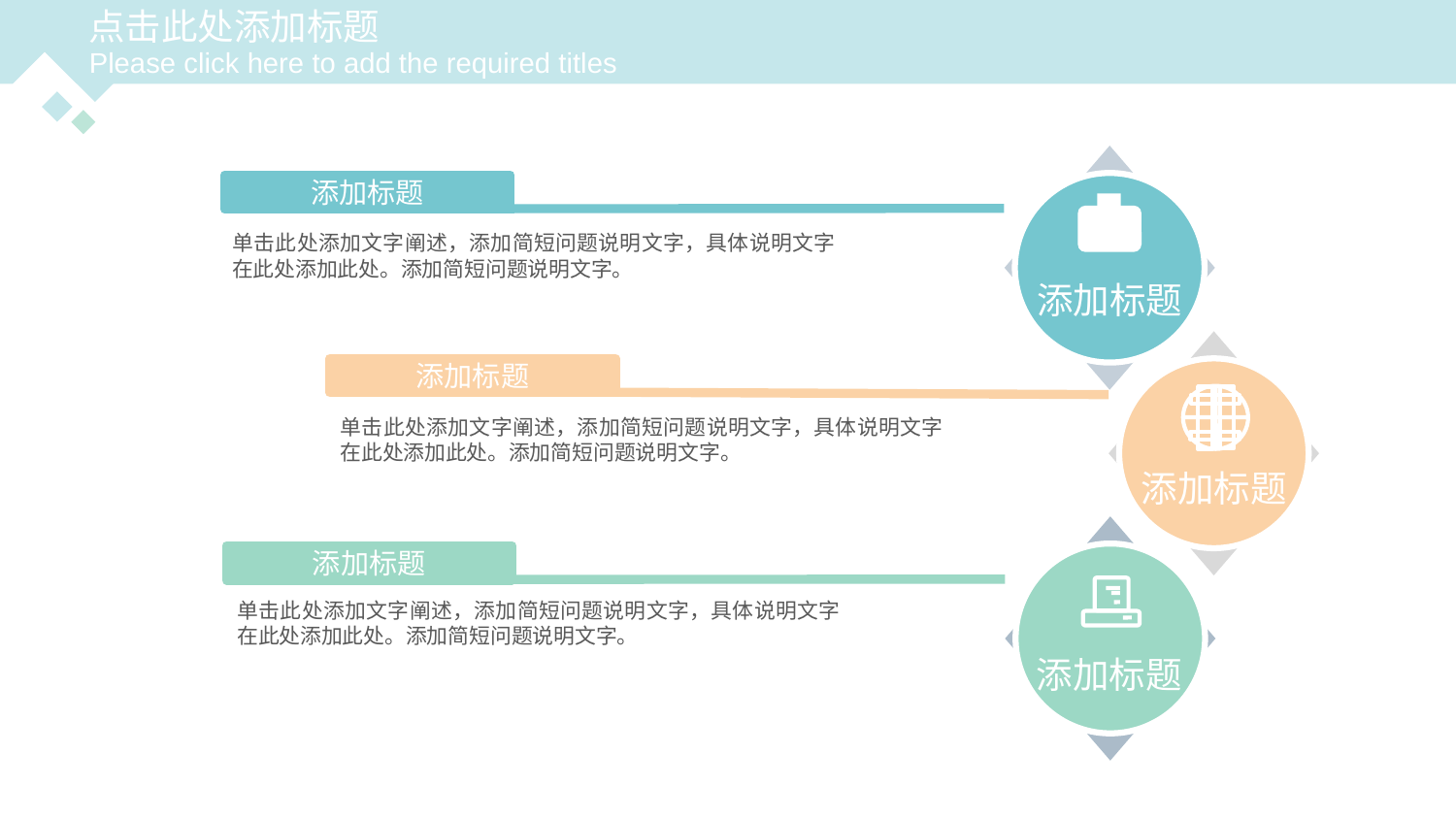

点击此处添加标题
Please click here to add the required titles

添加标题

单击此处添加文字阐述，添加简短问题说明文字，具体说明文字在此处添加此处。添加简短问题说明文字。
添加标题

添加标题

单击此处添加文字阐述，添加简短问题说明文字，具体说明文字在此处添加此处。添加简短问题说明文字。

添加标题

添加标题

单击此处添加文字阐述，添加简短问题说明文字，具体说明文字在此处添加此处。添加简短问题说明文字。

添加标题